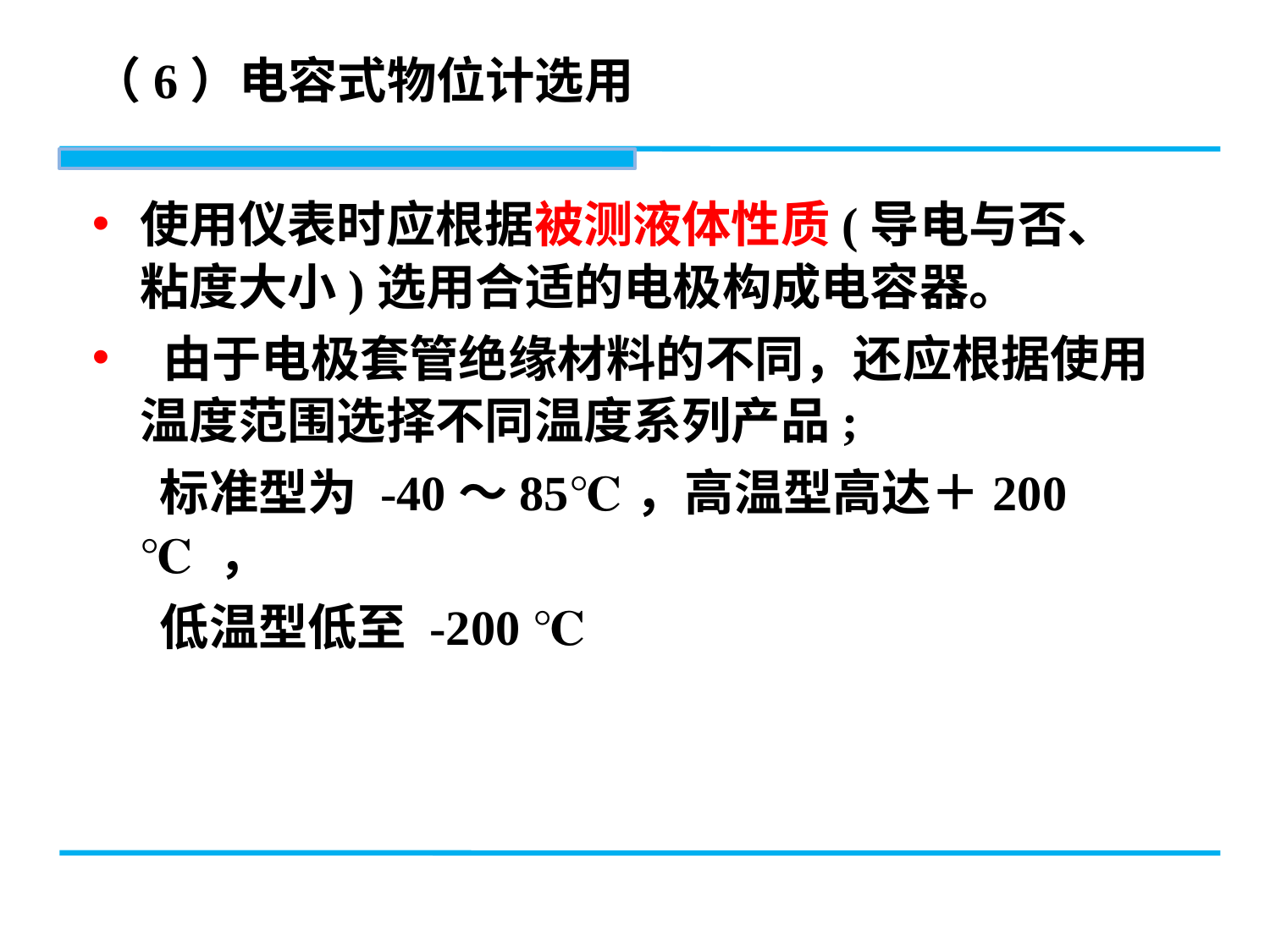

（6）电容式物位计选用

使用仪表时应根据被测液体性质(导电与否、粘度大小)选用合适的电极构成电容器。
 由于电极套管绝缘材料的不同，还应根据使用温度范围选择不同温度系列产品;
     标准型为 -40～85℃，高温型高达＋200 ℃ ，
     低温型低至 -200 ℃